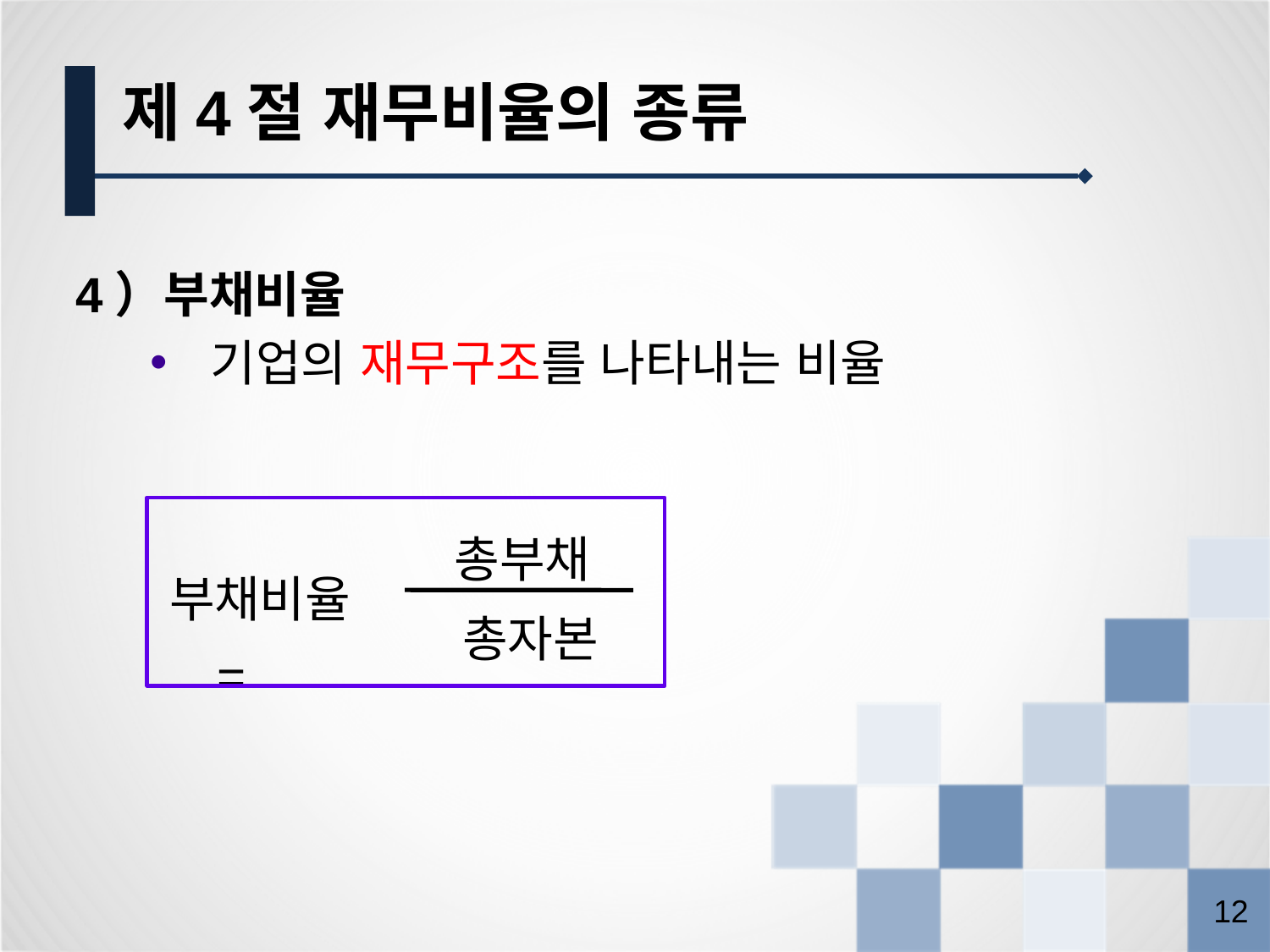

제4절 재무비율의 종류

4）부채비율
기업의 재무구조를 나타내는 비율

총부채
부채비율 =
총자본
12